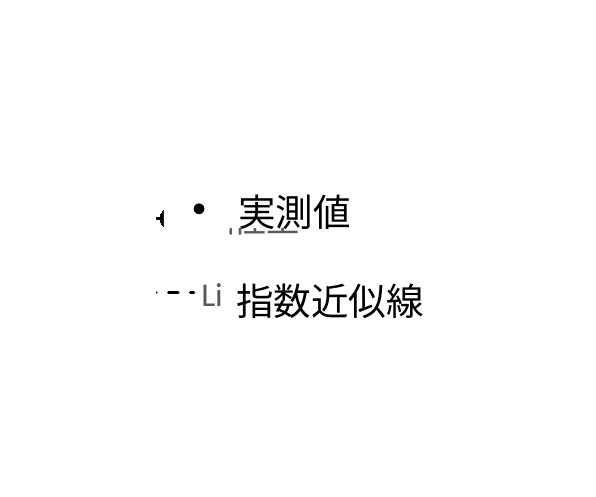

### Chart

| Category |  |
|---|---|

実測値
指数近似線